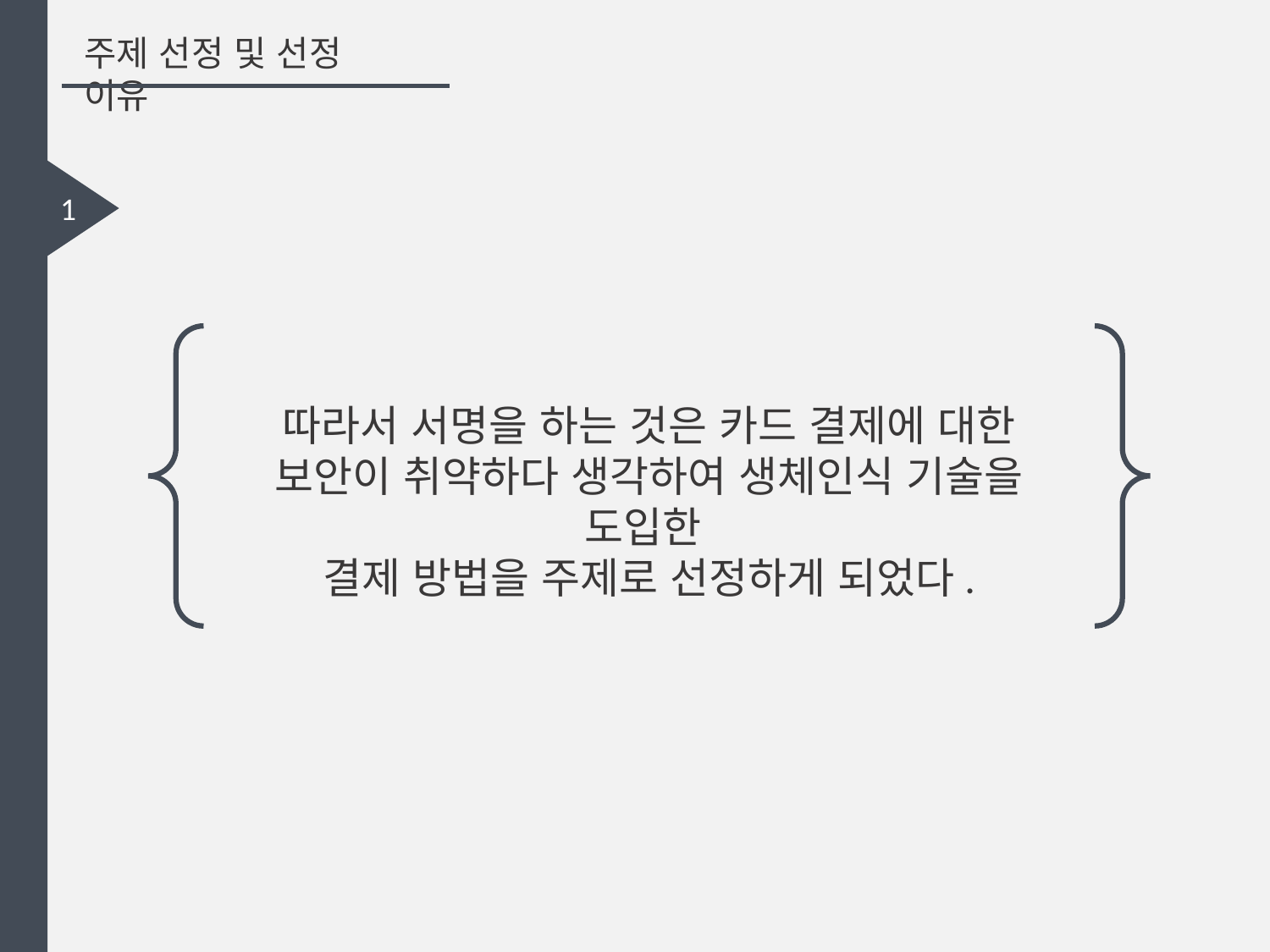

주제 선정 및 선정 이유

1

따라서 서명을 하는 것은 카드 결제에 대한 보안이 취약하다 생각하여 생체인식 기술을 도입한
결제 방법을 주제로 선정하게 되었다.